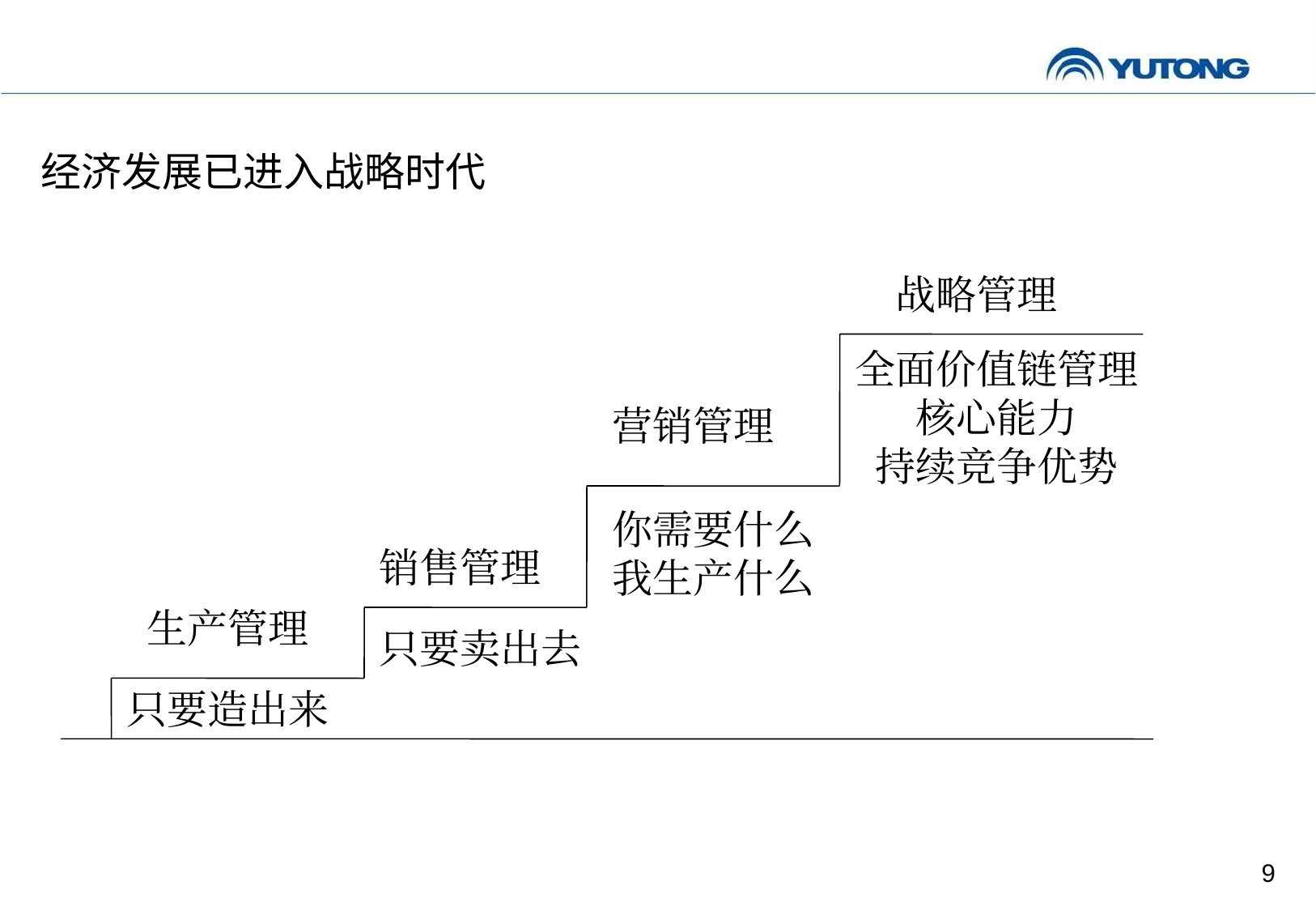

经济发展已进入战略时代
战略管理

全面价值链管理核心能力
持续竞争优势

营销管理

你需要什么我生产什么
销售管理
生产管理

只要卖出去
只要造出来

9